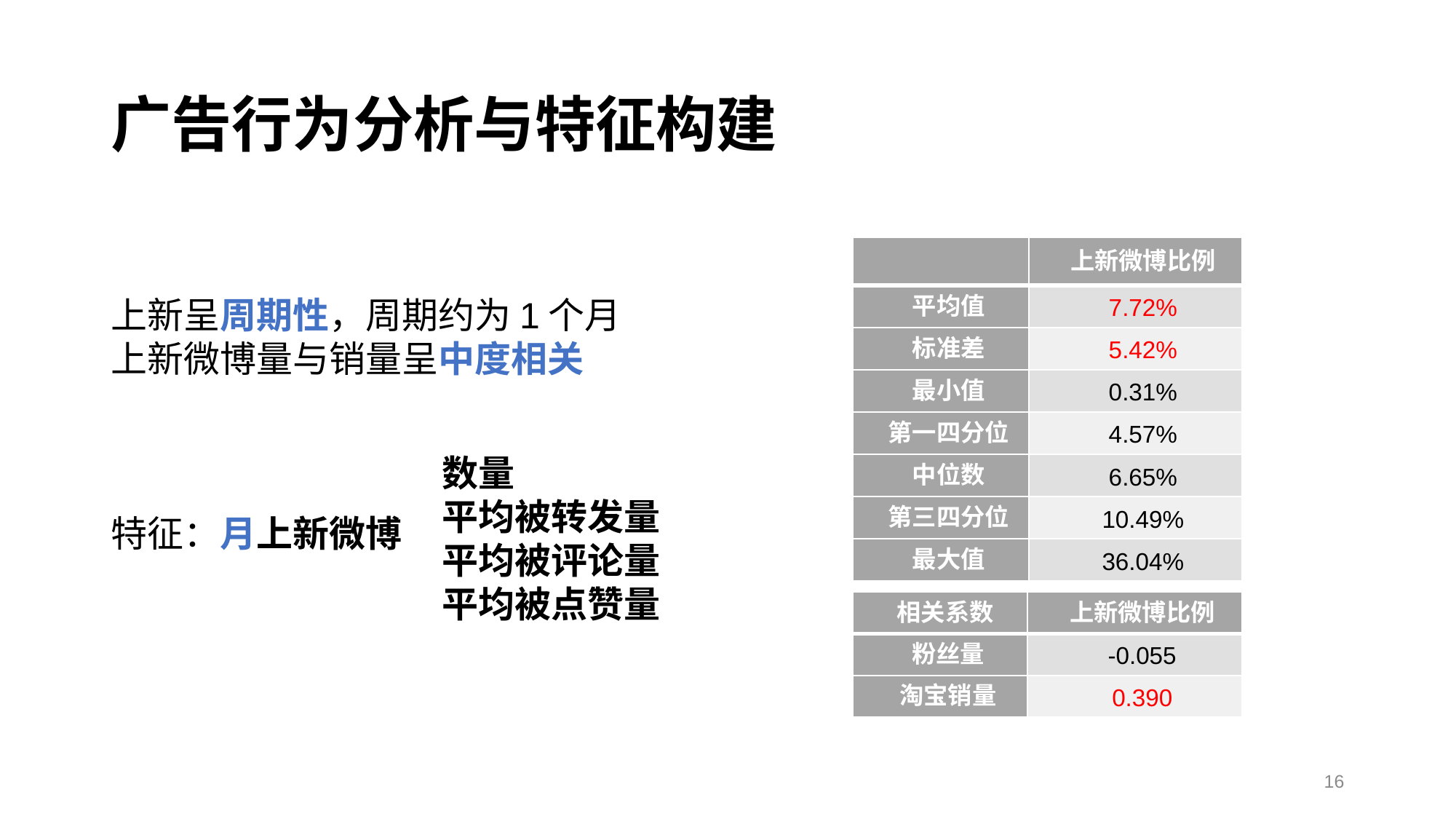

# 广告行为分析与特征构建
|  | 上新微博比例 |
| --- | --- |
| 平均值 | 7.72% |
| 标准差 | 5.42% |
| 最小值 | 0.31% |
| 第一四分位 | 4.57% |
| 中位数 | 6.65% |
| 第三四分位 | 10.49% |
| 最大值 | 36.04% |
上新呈周期性，周期约为1个月
上新微博量与销量呈中度相关

特征：月上新微博

数量
平均被转发量
平均被评论量
平均被点赞量

| 相关系数 | 上新微博比例 |
| --- | --- |
| 粉丝量 | -0.055 |
| 淘宝销量 | 0.390 |
16